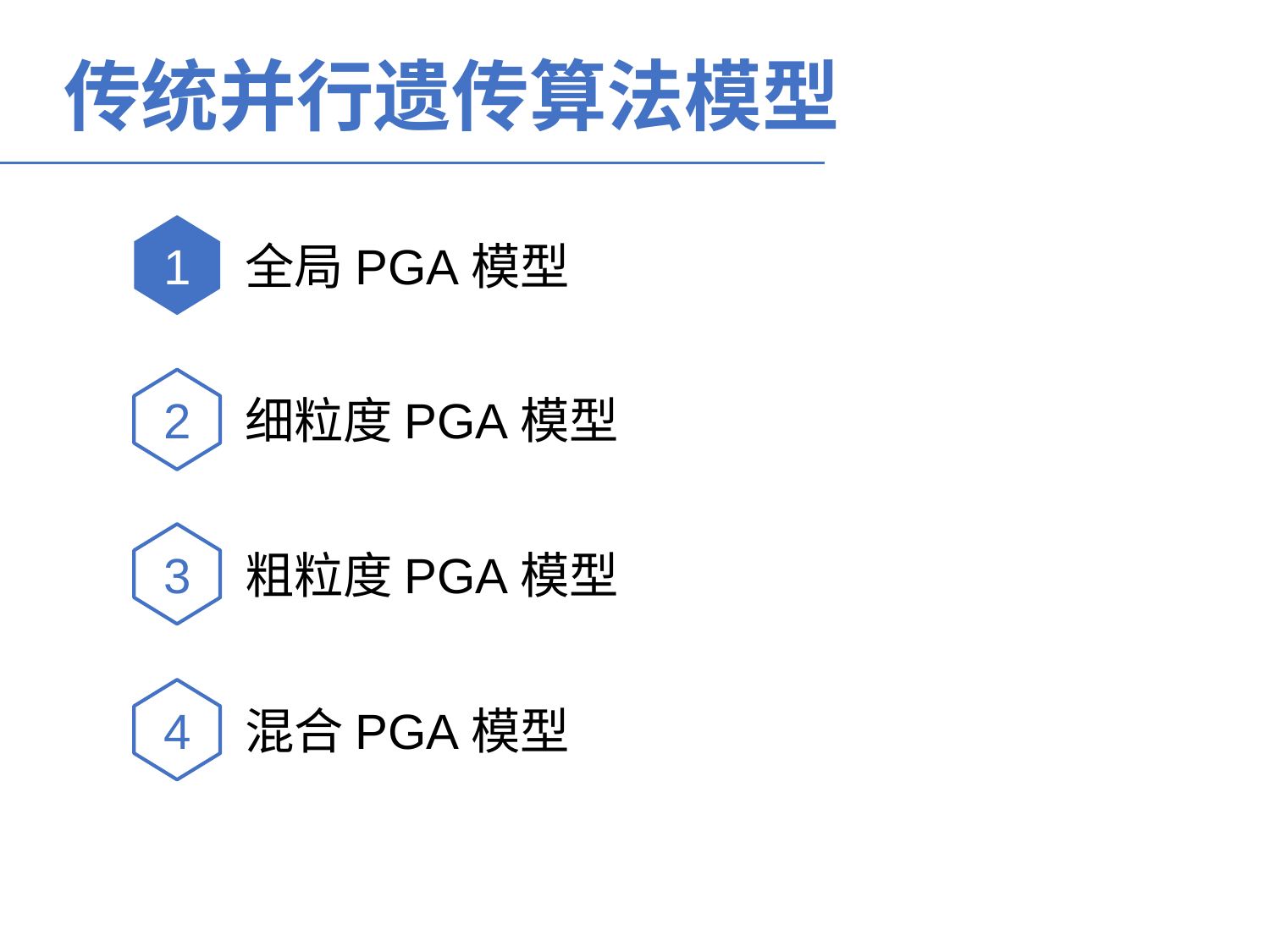

传统并行遗传算法模型
1
全局PGA模型
2
细粒度PGA模型
3
粗粒度PGA模型
4
混合PGA模型